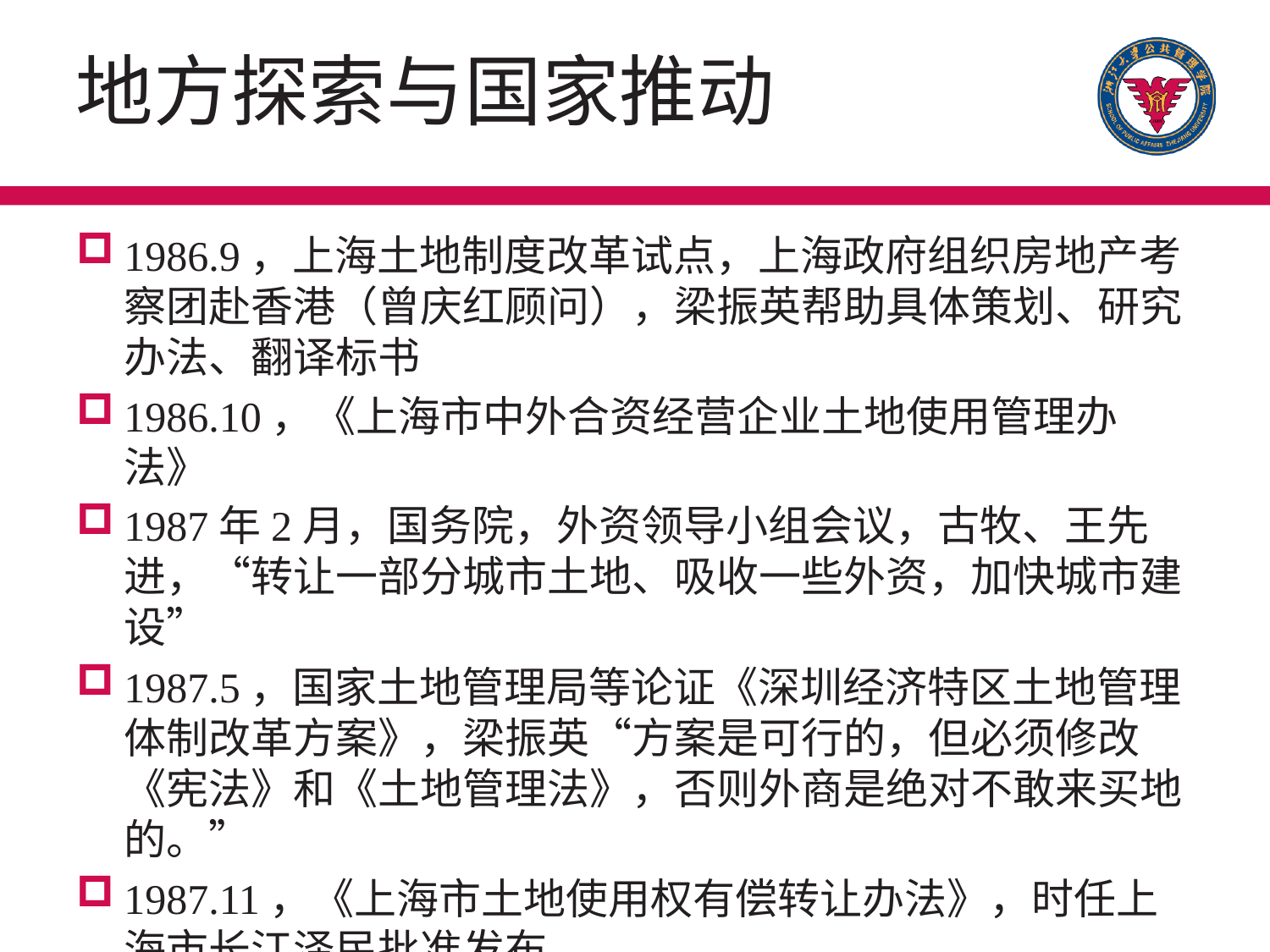

# 地方探索与国家推动
1986.9，上海土地制度改革试点，上海政府组织房地产考察团赴香港（曾庆红顾问），梁振英帮助具体策划、研究办法、翻译标书
1986.10，《上海市中外合资经营企业土地使用管理办法》
1987年2月，国务院，外资领导小组会议，古牧、王先进，“转让一部分城市土地、吸收一些外资，加快城市建设”
1987.5，国家土地管理局等论证《深圳经济特区土地管理体制改革方案》，梁振英“方案是可行的，但必须修改《宪法》和《土地管理法》，否则外商是绝对不敢来买地的。”
1987.11，《上海市土地使用权有偿转让办法》，时任上海市长江泽民批准发布